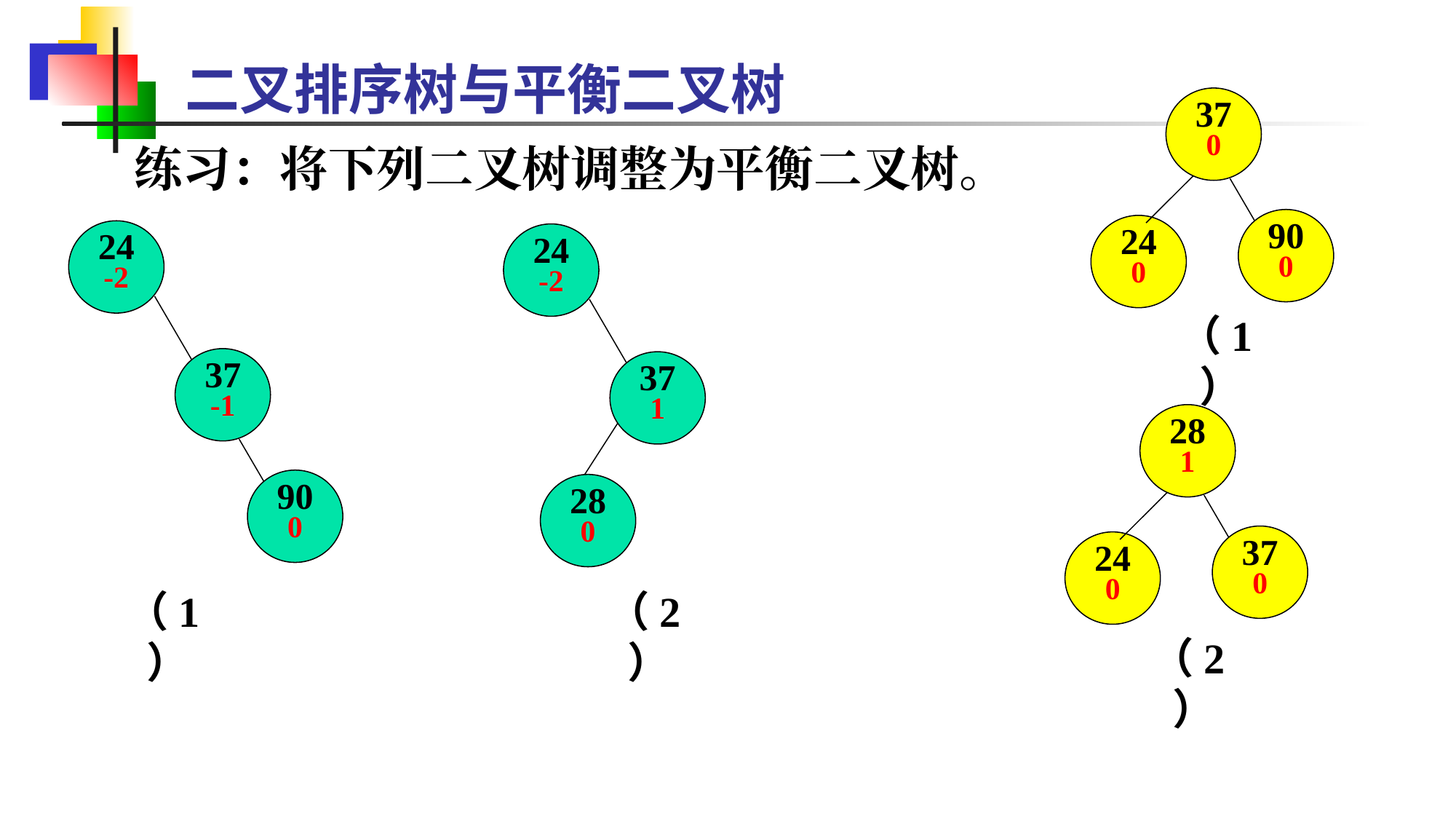

二叉排序树与平衡二叉树
37 0

24 0
（1）

90 0
练习：将下列二叉树调整为平衡二叉树。
24 -2

37 -1
（1）

90 0
24 -2

37 1
（2）

28 0
28 1

24 0
（2）

37 0